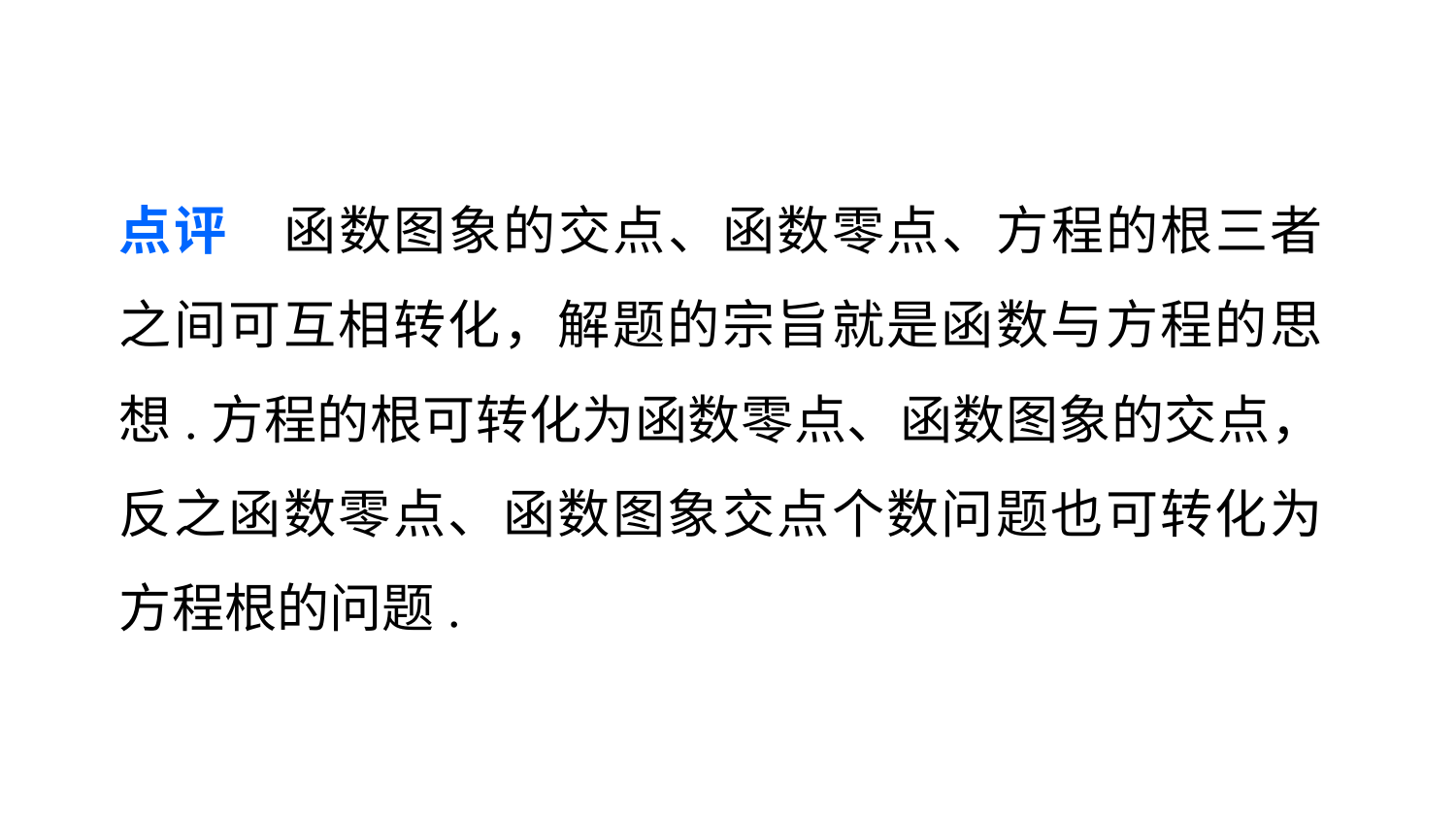

点评　函数图象的交点、函数零点、方程的根三者之间可互相转化，解题的宗旨就是函数与方程的思想.方程的根可转化为函数零点、函数图象的交点，反之函数零点、函数图象交点个数问题也可转化为方程根的问题.